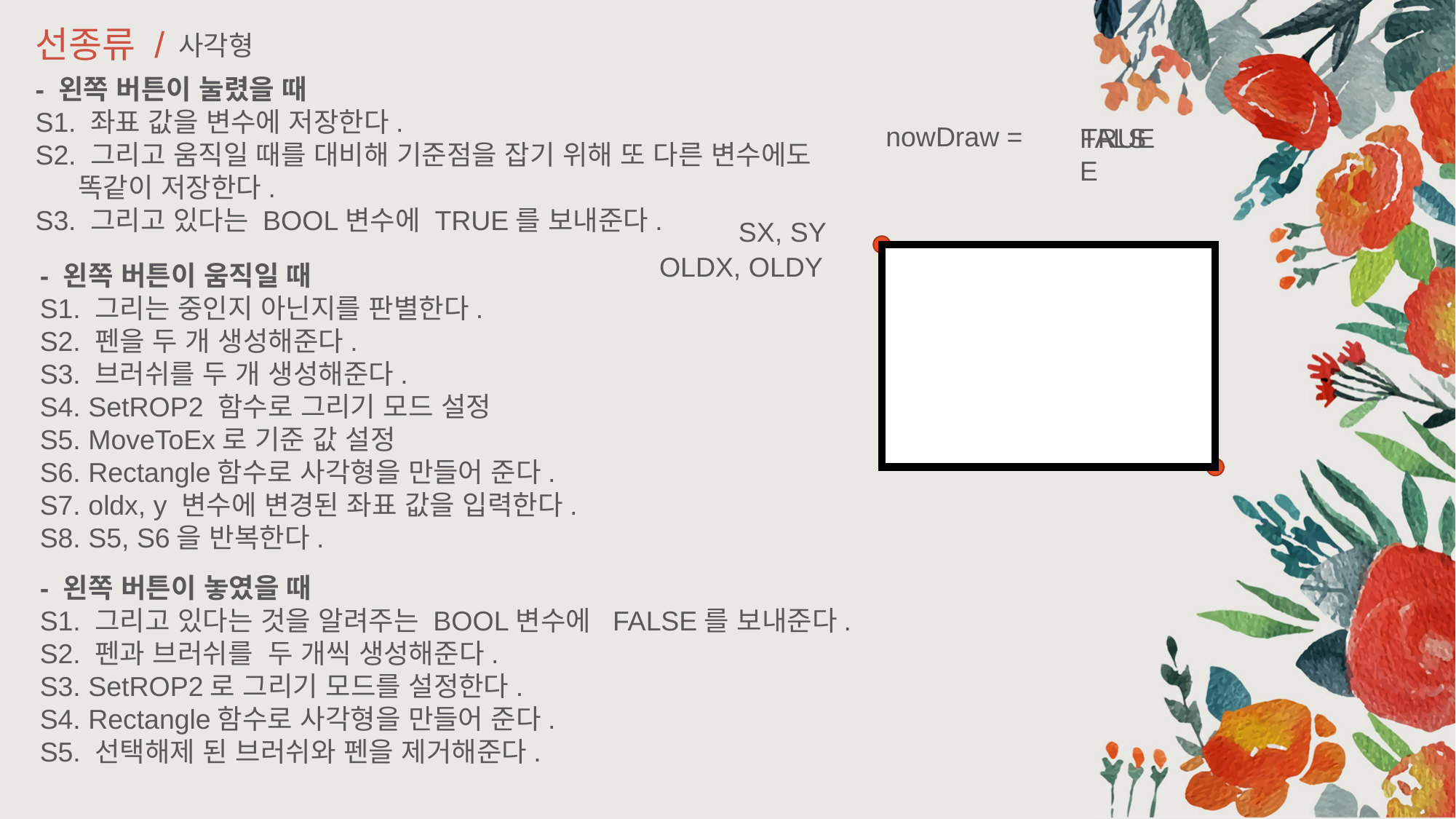

선종류 /
사각형
- 왼쪽 버튼이 눌렸을 때
S1. 좌표 값을 변수에 저장한다.
S2. 그리고 움직일 때를 대비해 기준점을 잡기 위해 또 다른 변수에도 똑같이 저장한다.
S3. 그리고 있다는 BOOL변수에 TRUE를 보내준다.
nowDraw =
TRUE
FALSE
SX, SY

OLDX, OLDY

- 왼쪽 버튼이 움직일 때
S1. 그리는 중인지 아닌지를 판별한다.
S2. 펜을 두 개 생성해준다.
S3. 브러쉬를 두 개 생성해준다.
S4. SetROP2 함수로 그리기 모드 설정
S5. MoveToEx로 기준 값 설정
S6. Rectangle함수로 사각형을 만들어 준다.
S7. oldx, y 변수에 변경된 좌표 값을 입력한다.
S8. S5, S6을 반복한다.

- 왼쪽 버튼이 놓였을 때
S1. 그리고 있다는 것을 알려주는 BOOL변수에  FALSE를 보내준다.
S2. 펜과 브러쉬를  두 개씩 생성해준다.
S3. SetROP2로 그리기 모드를 설정한다.
S4. Rectangle함수로 사각형을 만들어 준다.
S5. 선택해제 된 브러쉬와 펜을 제거해준다.